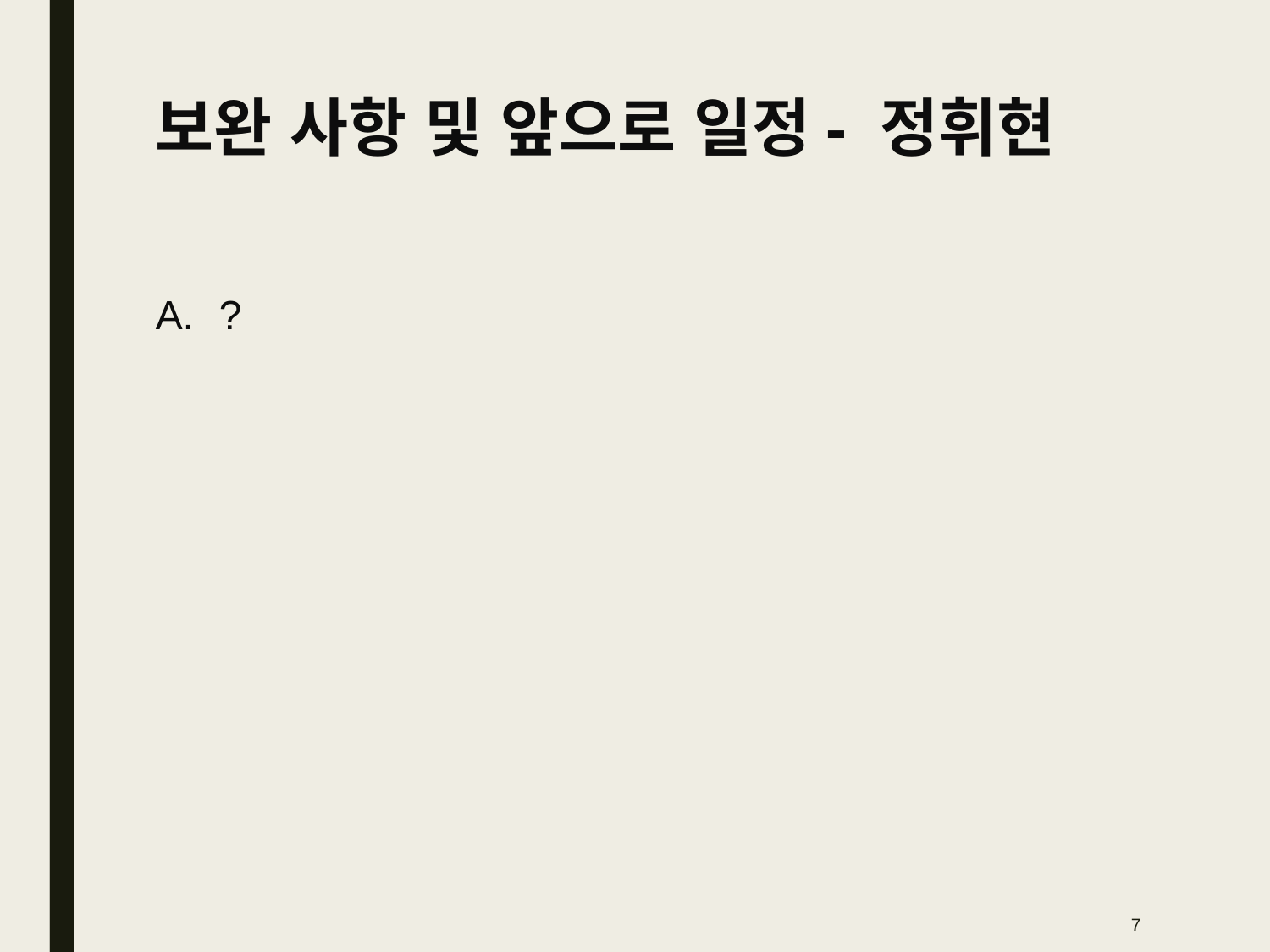

# 보완 사항 및 앞으로 일정- 정휘현
?
7